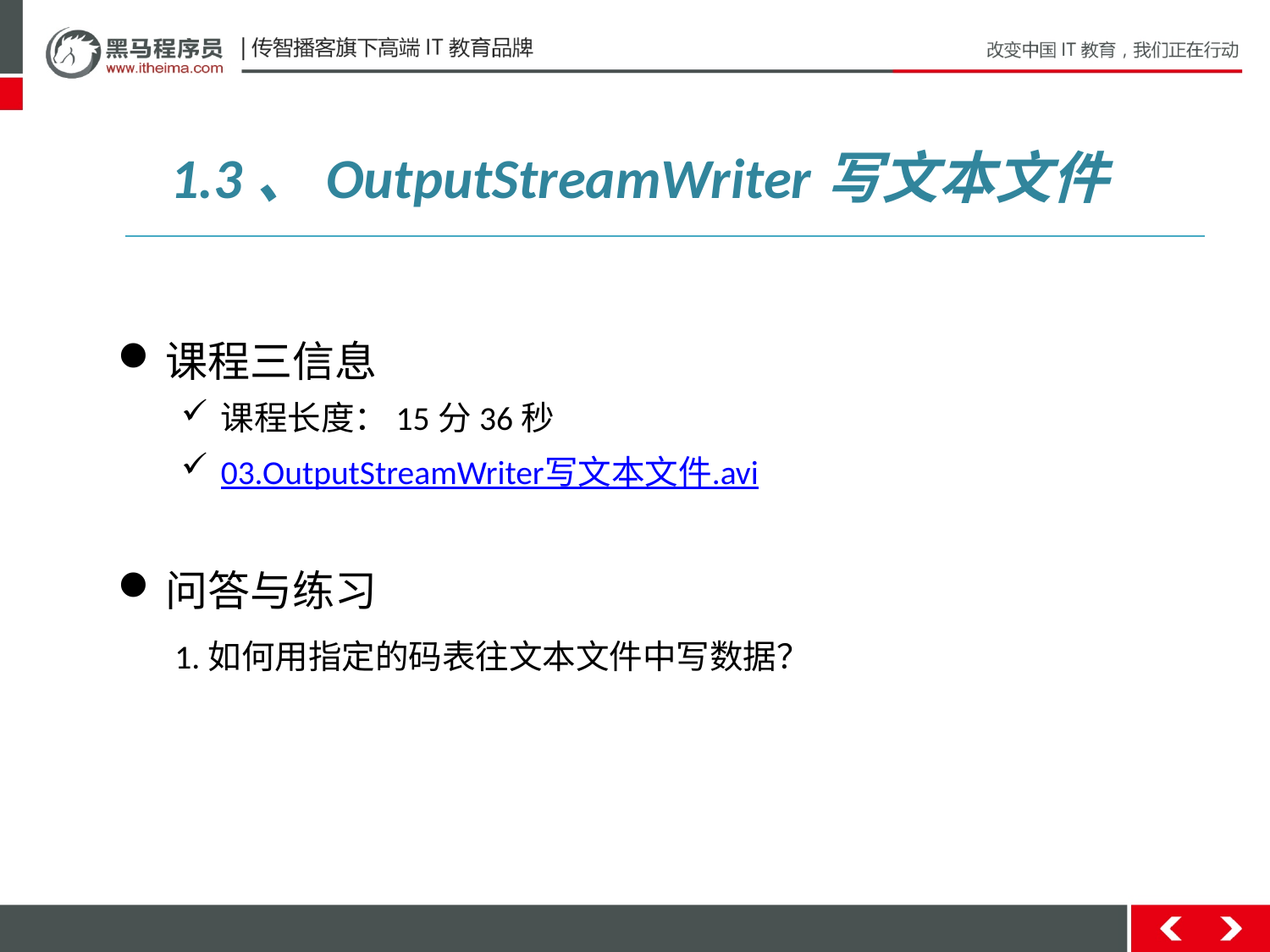

1.3、OutputStreamWriter写文本文件

课程三信息
课程长度：15分36秒
03.OutputStreamWriter写文本文件.avi

问答与练习
      1.如何用指定的码表往文本文件中写数据？